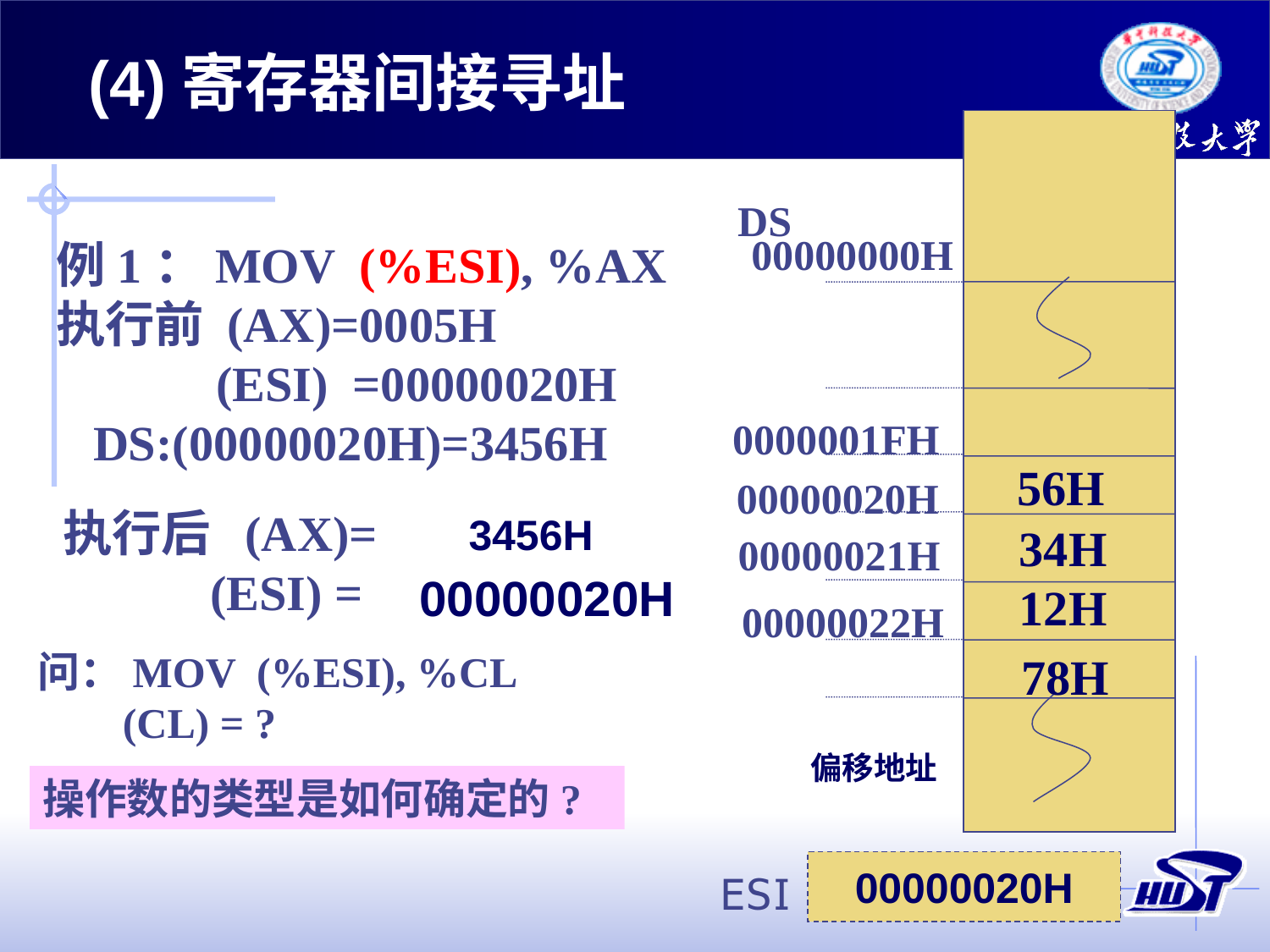

(4)寄存器间接寻址

DS
00000000H

0000001FH
00000020H
00000021H
00000022H
56H

34H
12H

78H

偏移地址
00000020H
ESI
例1：MOV  (%ESI), %AX
执行前 (AX)=0005H
             (ESI)  =00000020H
   DS:(00000020H)=3456H
执行后  (AX)=
            (ESI) =
3456H
00000020H
问：MOV  (%ESI), %CL
        (CL) = ?
操作数的类型是如何确定的?